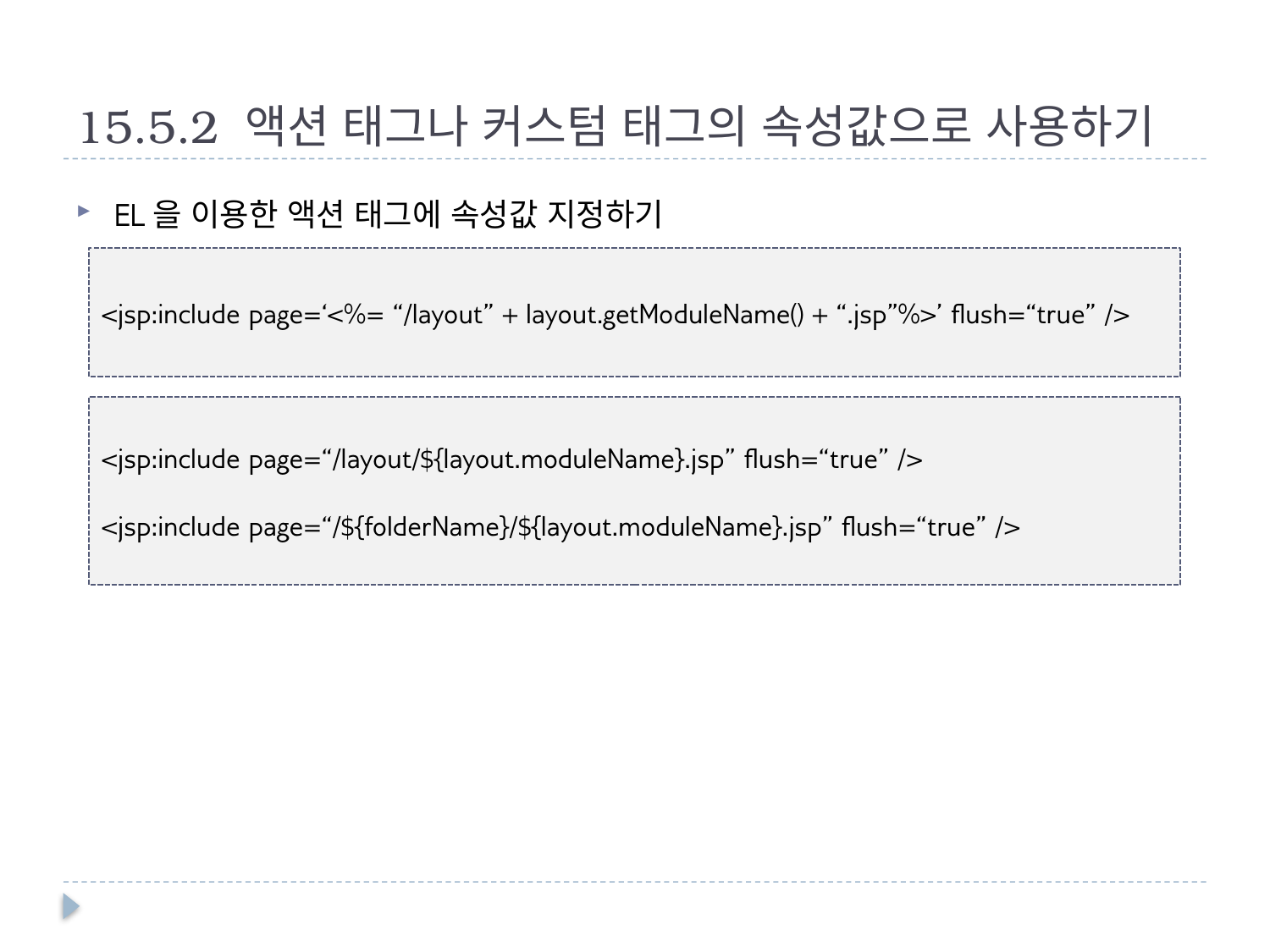

# 15.5.2 액션 태그나 커스텀 태그의 속성값으로 사용하기
EL을 이용한 액션 태그에 속성값 지정하기

<jsp:include page=‘<%= “/layout” + layout.getModuleName() + “.jsp”%>’ flush=“true” />
<jsp:include page=“/layout/${layout.moduleName}.jsp” flush=“true” />

<jsp:include page=“/${folderName}/${layout.moduleName}.jsp” flush=“true” />